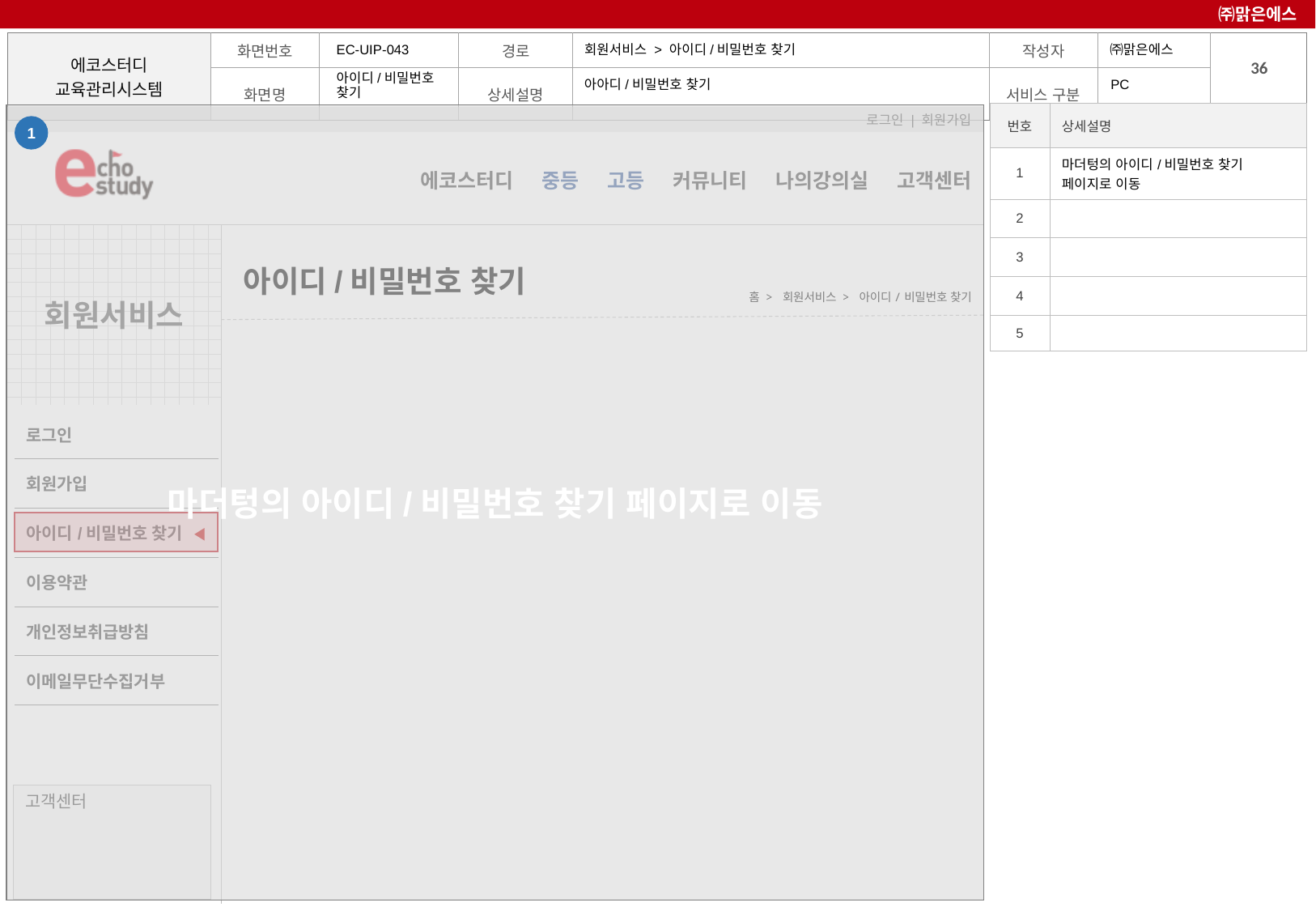

㈜맑은에스
회원서비스 > 아이디/비밀번호 찾기
EC-UIP-043
PC
아아디/비밀번호 찾기
아이디/비밀번호 찾기
| 번호 | 상세설명 |
| --- | --- |
| 1 | 마더텅의 아이디/비밀번호 찾기 페이지로 이동 |
| 2 |  |
| 3 |  |
| 4 |  |
| 5 |  |
마더텅의 아이디/비밀번호 찾기 페이지로 이동
1
# 아이디/비밀번호 찾기
홈 > 회원서비스 > 아이디/비밀번호 찾기
◀